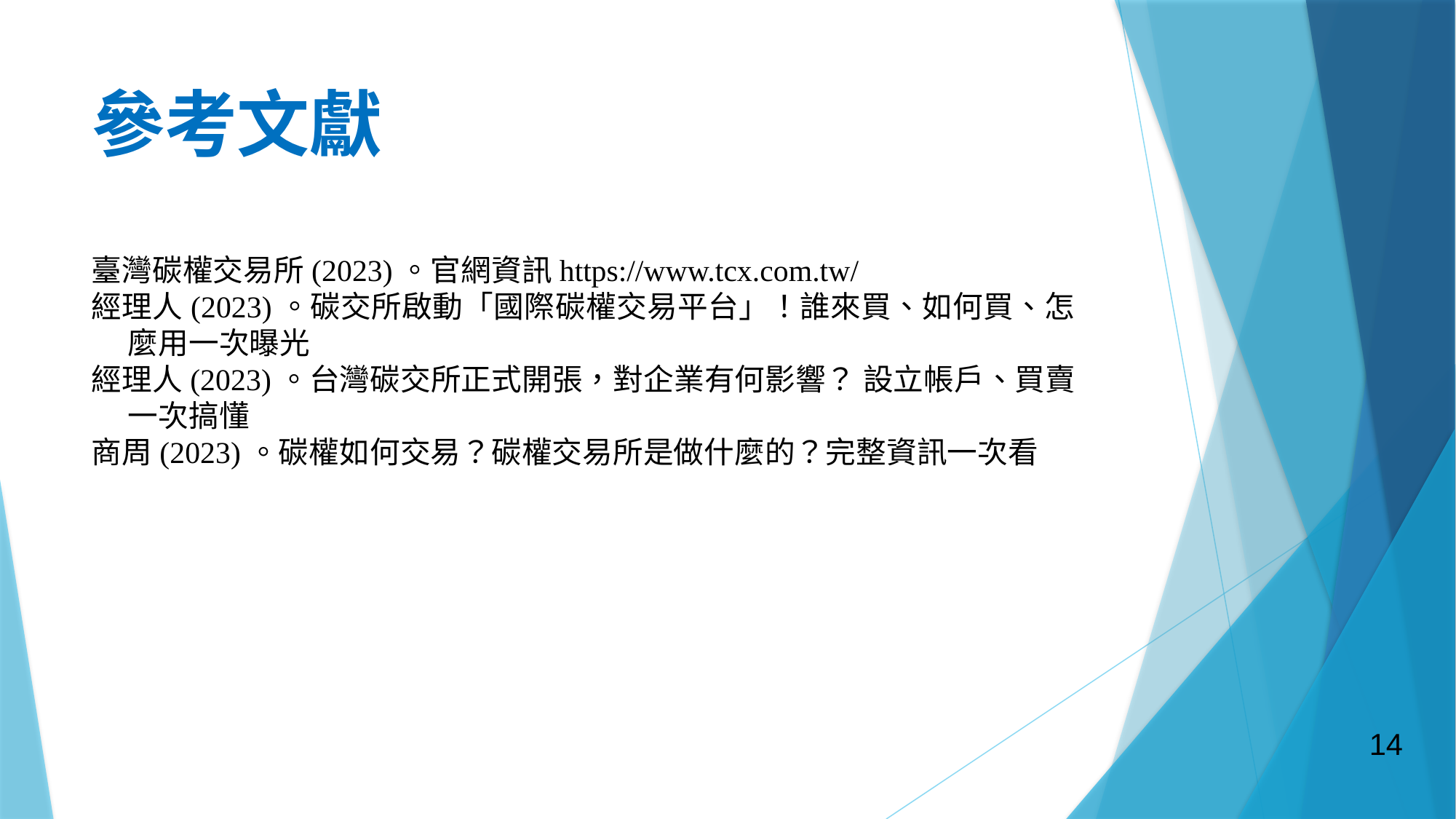

# 參考文獻
臺灣碳權交易所(2023)。官網資訊https://www.tcx.com.tw/
經理人(2023)。碳交所啟動「國際碳權交易平台」！誰來買、如何買、怎麼用一次曝光
經理人(2023)。台灣碳交所正式開張，對企業有何影響？ 設立帳戶、買賣一次搞懂
商周(2023)。碳權如何交易？碳權交易所是做什麼的？完整資訊一次看
14